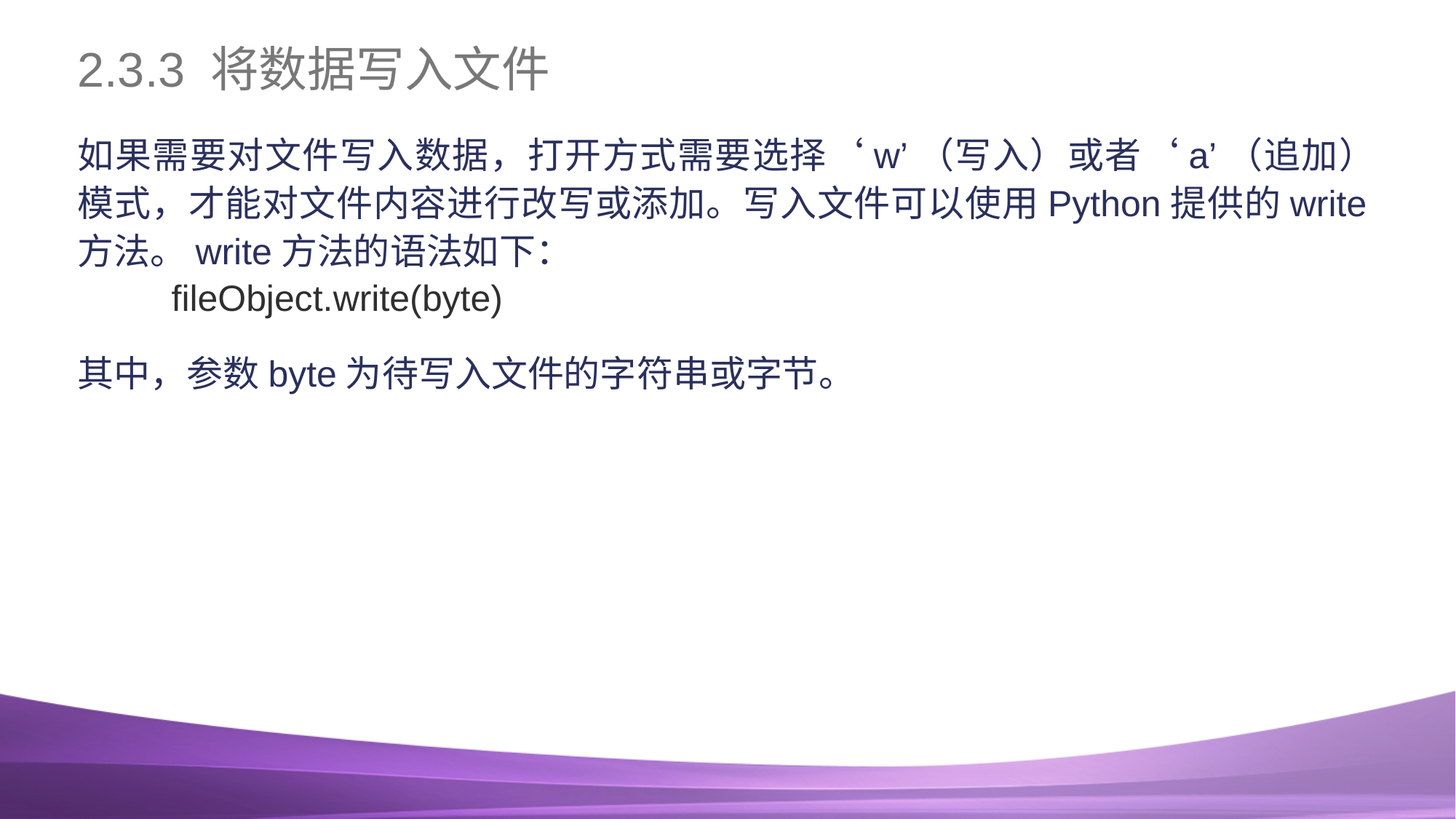

# 2.3.3 将数据写入文件
如果需要对文件写入数据，打开方式需要选择‘w’（写入）或者‘a’（追加） 模式，才能对文件内容进行改写或添加。写入文件可以使用Python提供的write方法。write方法的语法如下：
fileObject.write(byte)
其中，参数byte为待写入文件的字符串或字节。